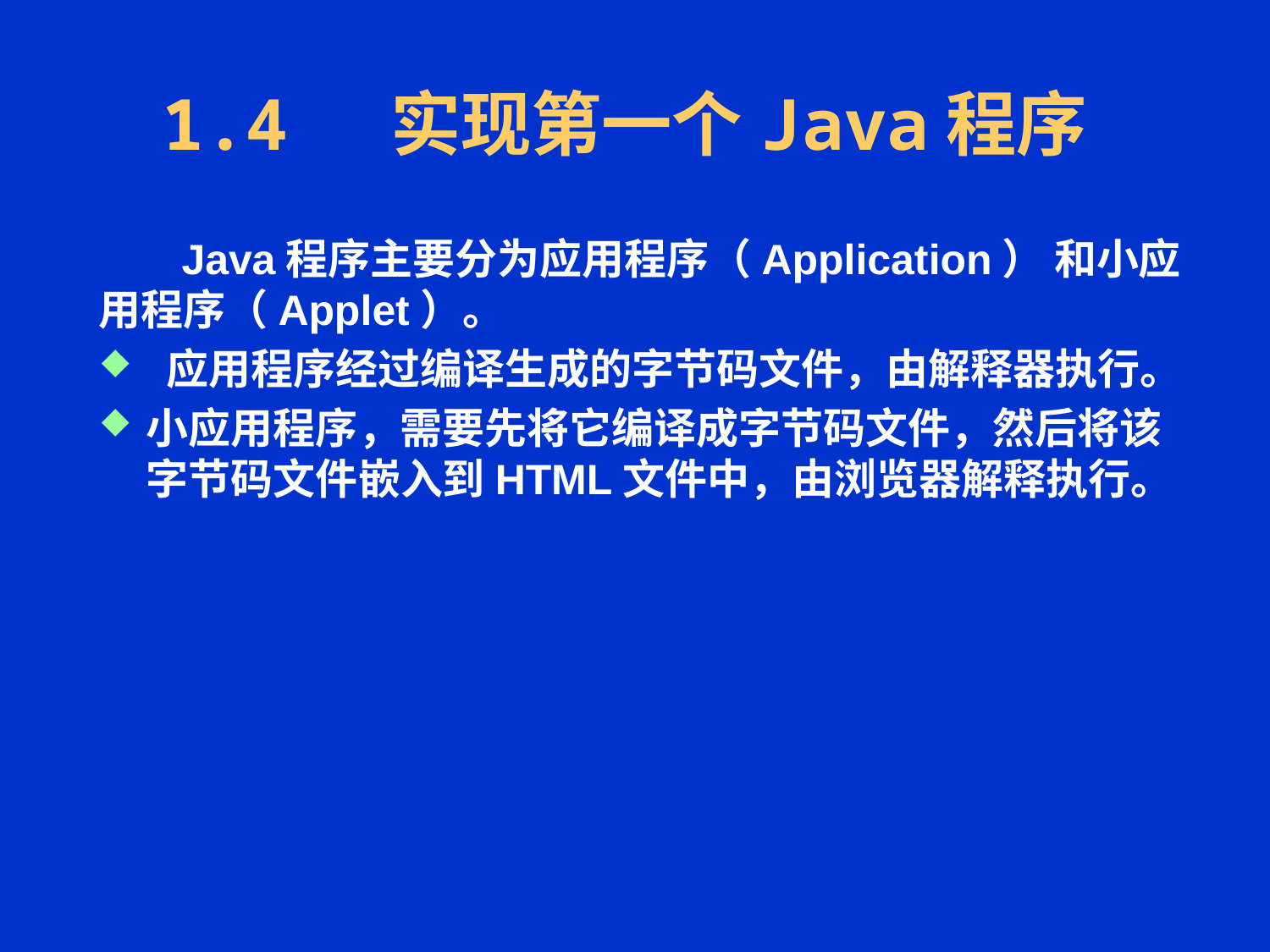

# 1.4  实现第一个Java程序
       Java程序主要分为应用程序（Application） 和小应用程序（Applet）。
 应用程序经过编译生成的字节码文件，由解释器执行。
小应用程序，需要先将它编译成字节码文件，然后将该字节码文件嵌入到HTML文件中，由浏览器解释执行。